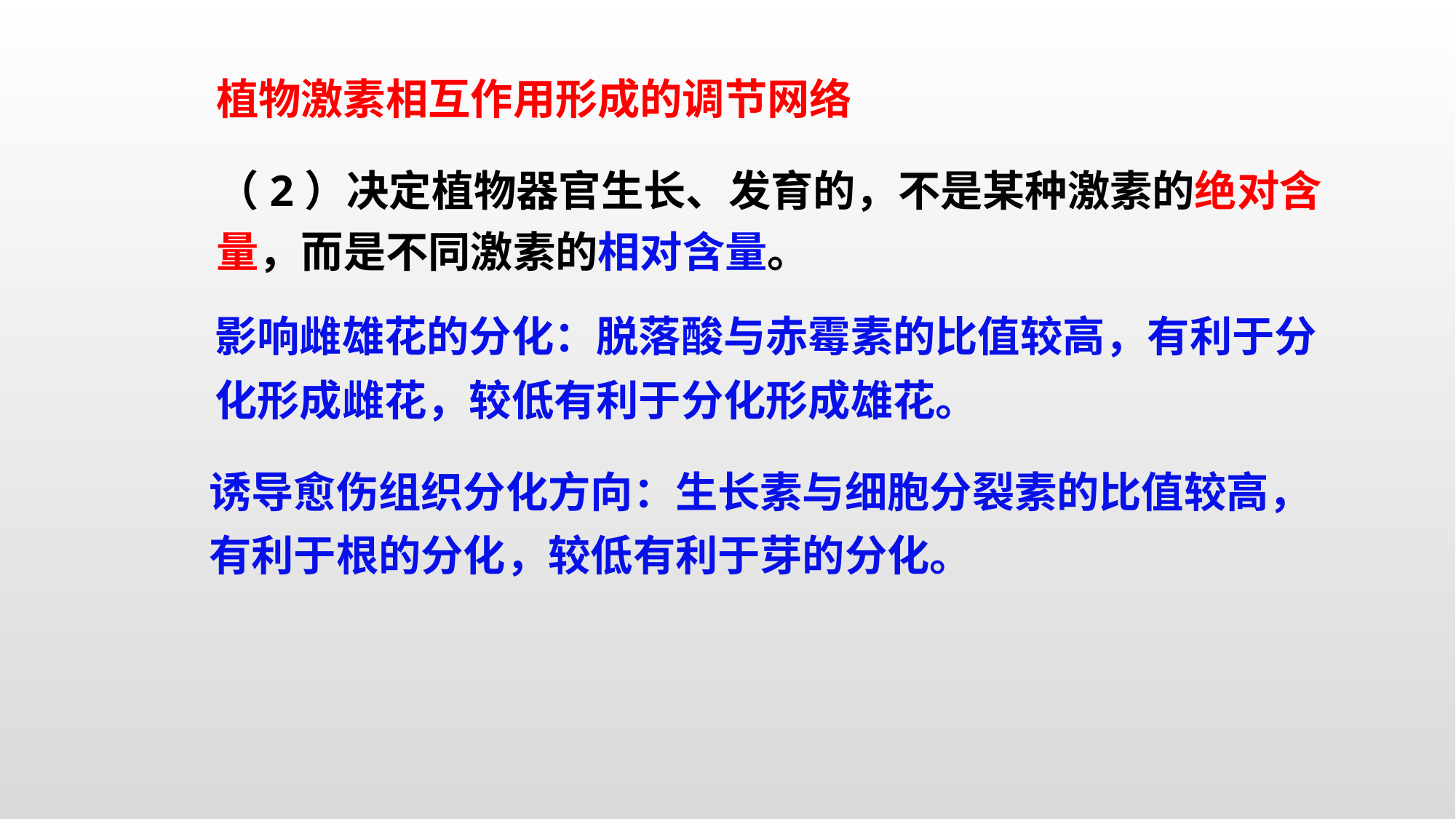

植物激素相互作用形成的调节网络
（2）决定植物器官生长、发育的，不是某种激素的绝对含量，而是不同激素的相对含量。
影响雌雄花的分化：脱落酸与赤霉素的比值较高，有利于分化形成雌花，较低有利于分化形成雄花。

诱导愈伤组织分化方向：生长素与细胞分裂素的比值较高，有利于根的分化，较低有利于芽的分化。